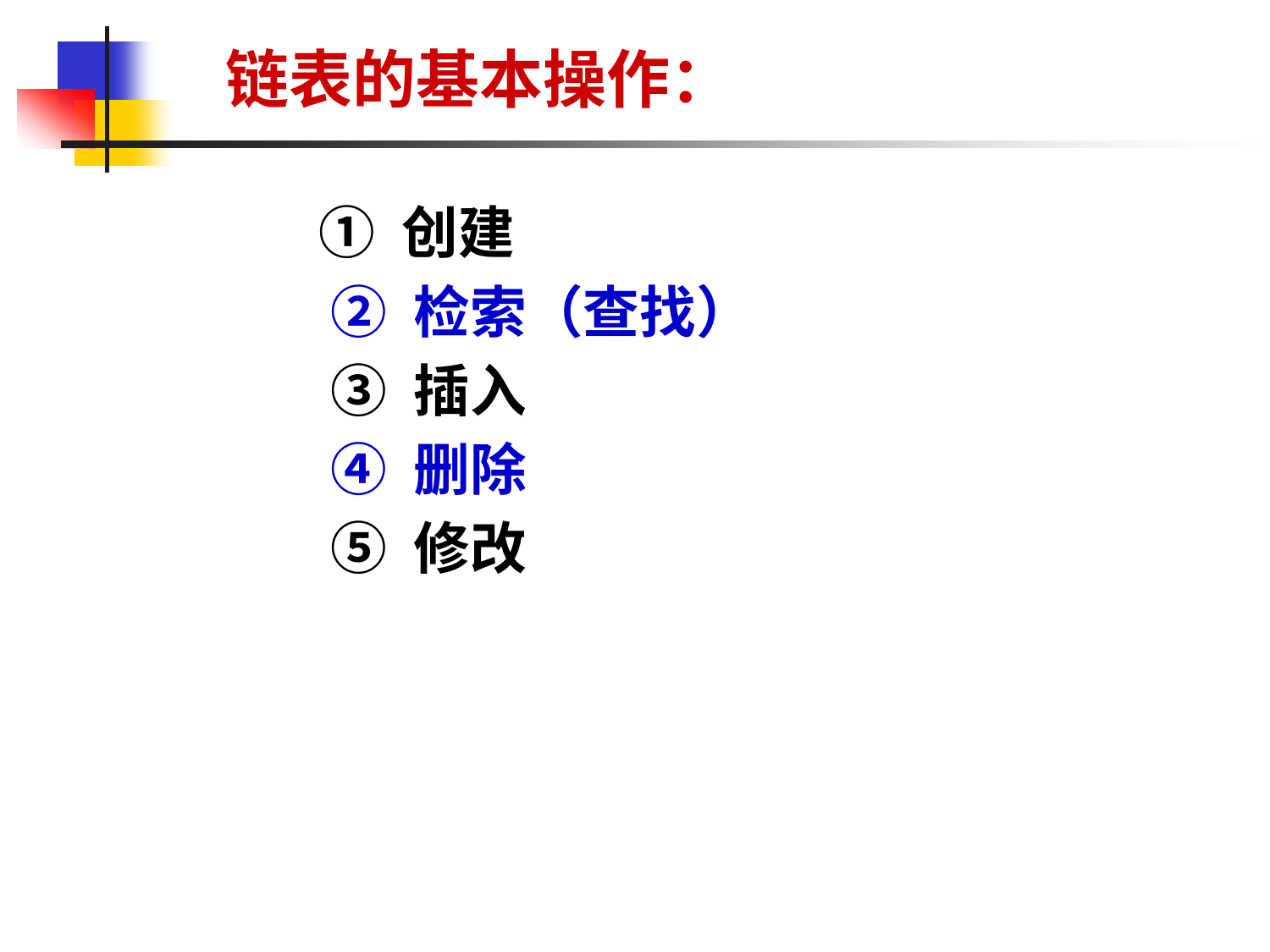

链表的基本操作：
    ① 创建
② 检索（查找）
③ 插入
④ 删除
⑤ 修改